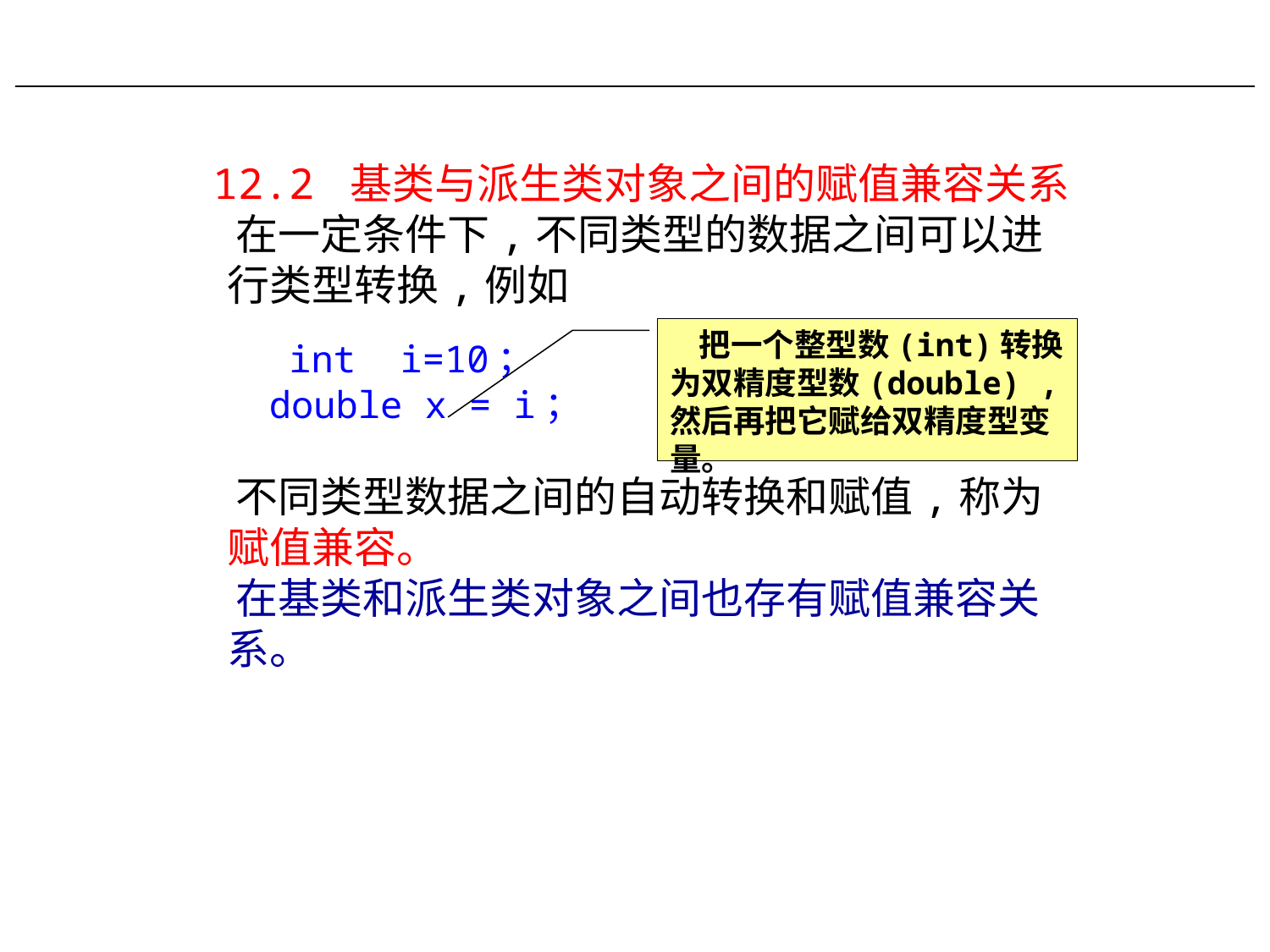

12.2 基类与派生类对象之间的赋值兼容关系
    在一定条件下,不同类型的数据之间可以进行类型转换,例如
    int  i=10；
    double x = i；

    不同类型数据之间的自动转换和赋值,称为赋值兼容。
    在基类和派生类对象之间也存有赋值兼容关系。
#
   把一个整型数(int)转换为双精度型数(double) ,然后再把它赋给双精度型变量。
278